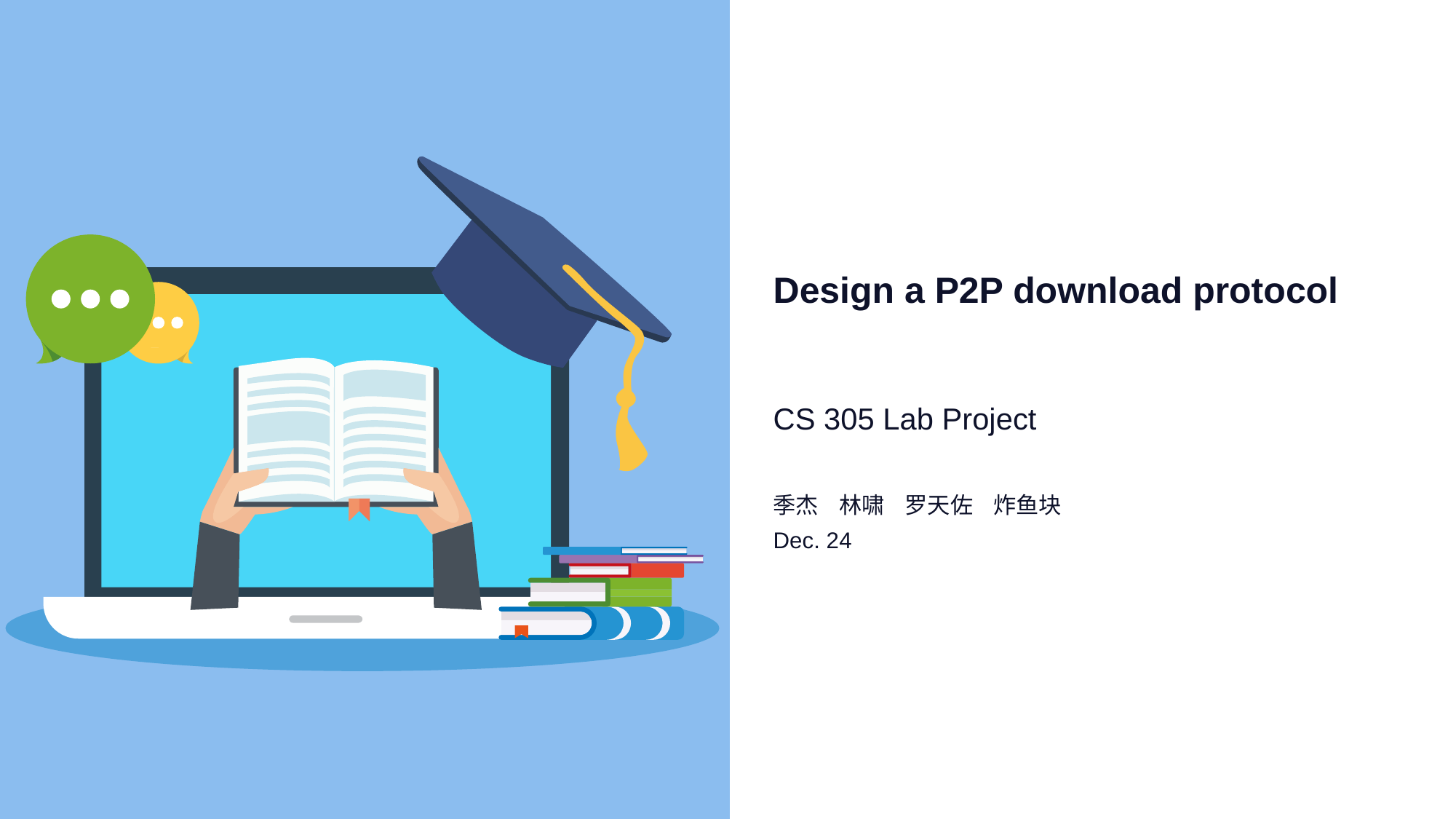

# Design a P2P download protocol
CS 305 Lab Project
季杰    林啸    罗天佐    炸鱼块
Dec. 24